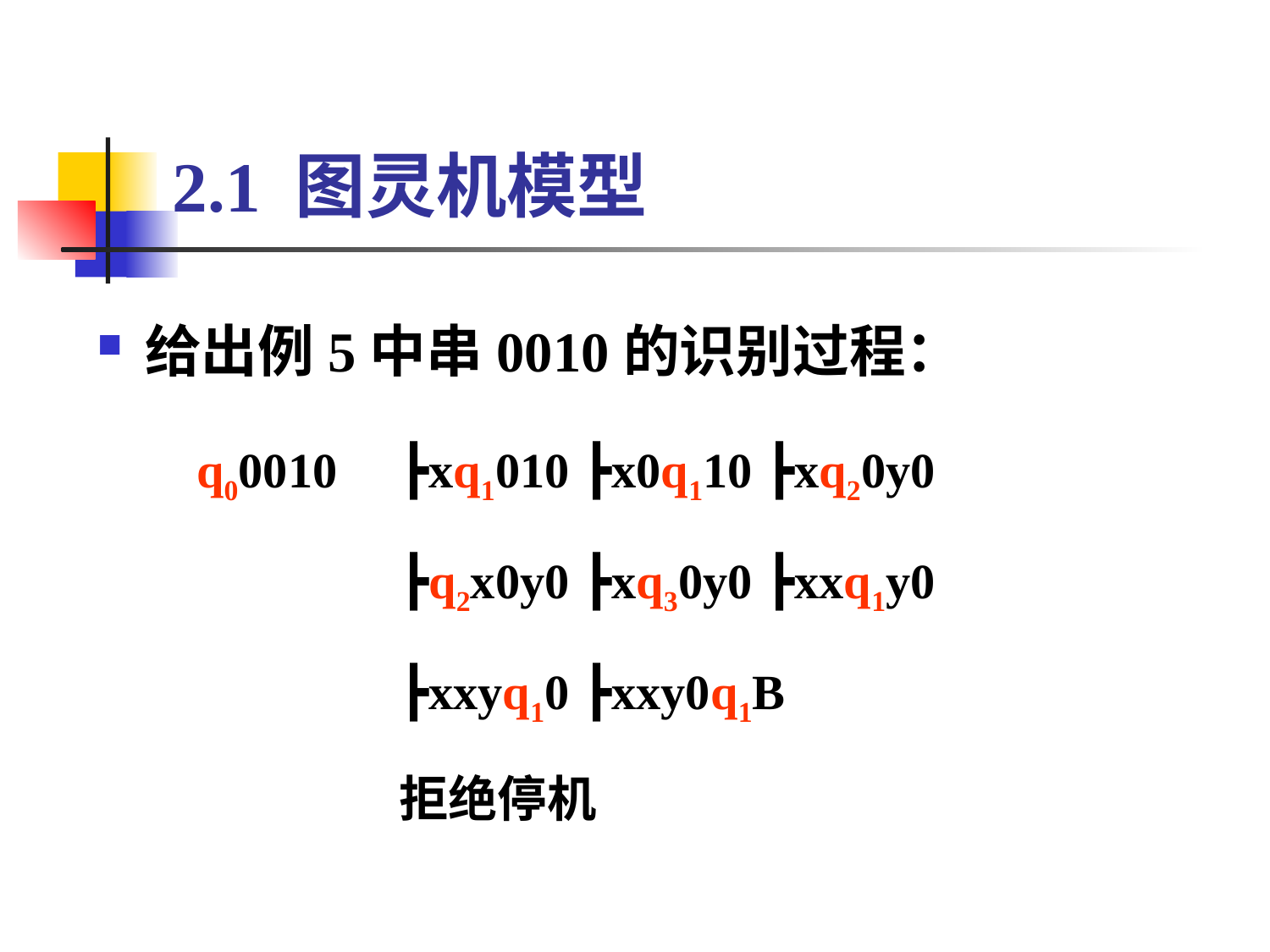

# 2.1 图灵机模型
给出例5中串0010的识别过程：
       q00010	┣xq1010 ┣x0q110 ┣xq20y0
          		┣q2x0y0 ┣xq30y0 ┣xxq1y0
          		┣xxyq10 ┣xxy0q1B
          		拒绝停机